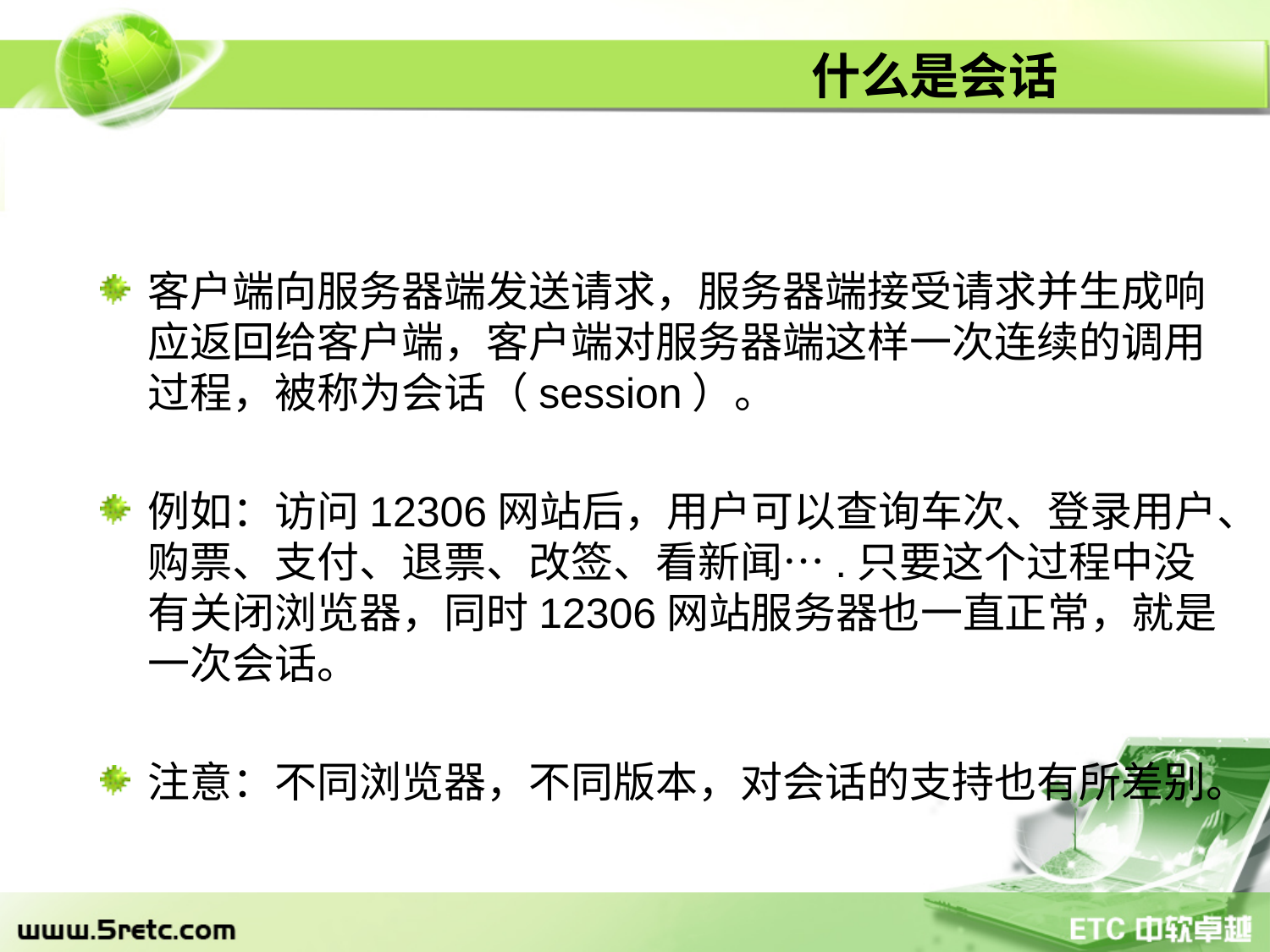

# 什么是会话
客户端向服务器端发送请求，服务器端接受请求并生成响应返回给客户端，客户端对服务器端这样一次连续的调用过程，被称为会话（session）。

例如：访问12306网站后，用户可以查询车次、登录用户、购票、支付、退票、改签、看新闻….只要这个过程中没有关闭浏览器，同时12306网站服务器也一直正常，就是一次会话。

注意：不同浏览器，不同版本，对会话的支持也有所差别。